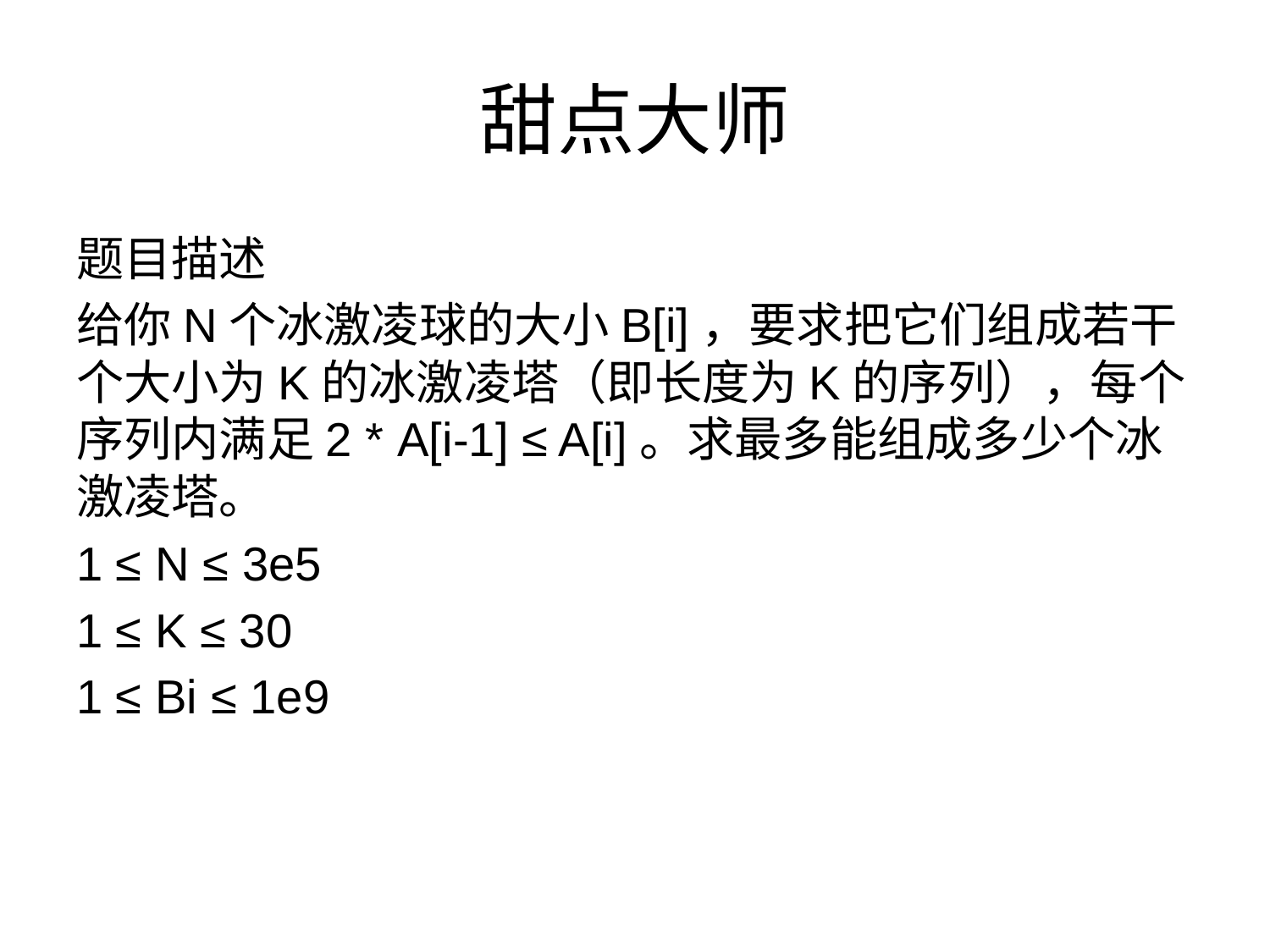

# 甜点大师
题目描述
给你N个冰激凌球的大小B[i]，要求把它们组成若干个大小为K的冰激凌塔（即长度为K的序列），每个序列内满足2 * A[i-1] ≤ A[i]。求最多能组成多少个冰激凌塔。
1 ≤ N ≤ 3e5
1 ≤ K ≤ 30
1 ≤ Bi ≤ 1e9